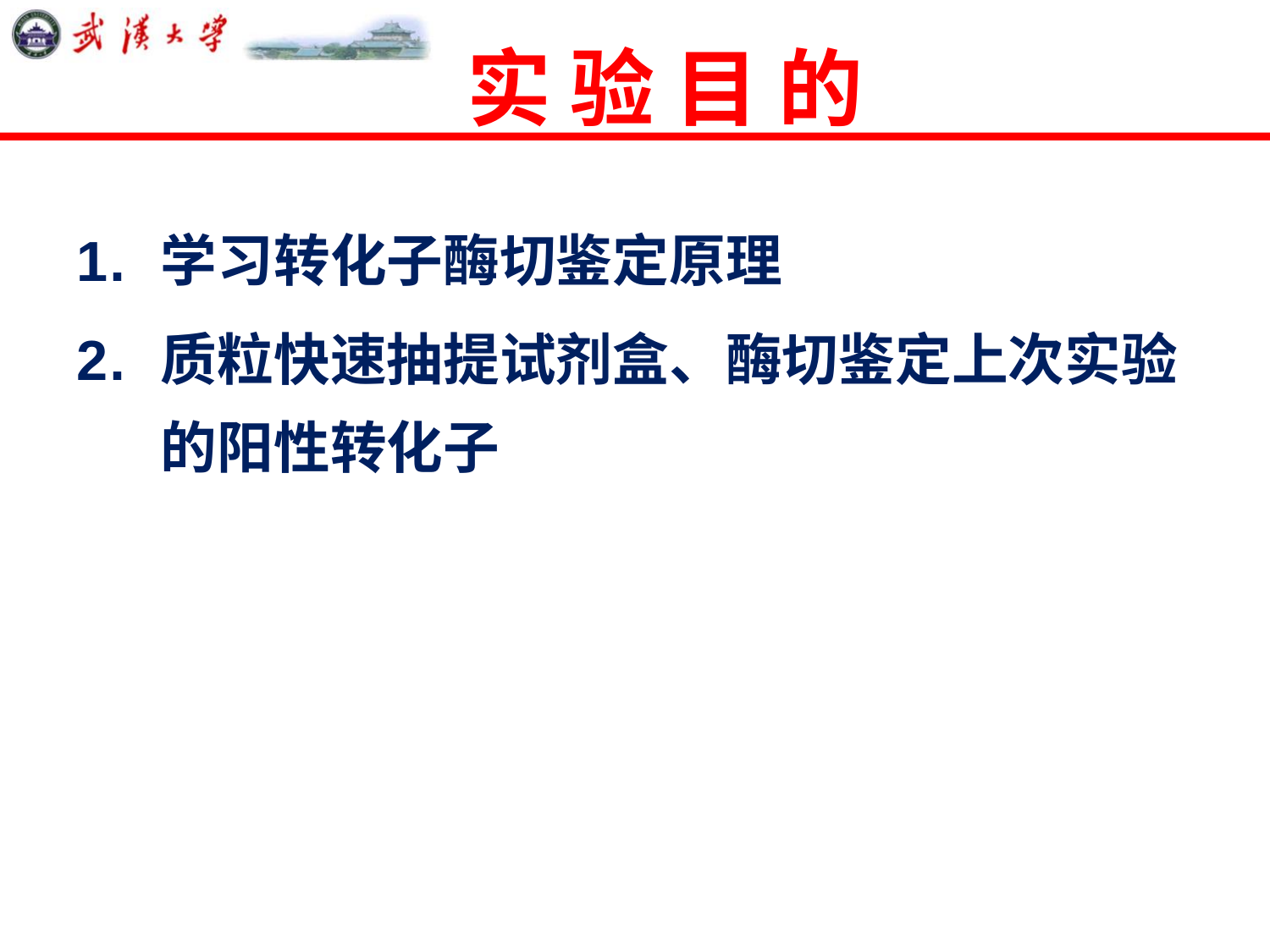

# 实 验 目 的

学习转化子酶切鉴定原理
质粒快速抽提试剂盒、酶切鉴定上次实验的阳性转化子